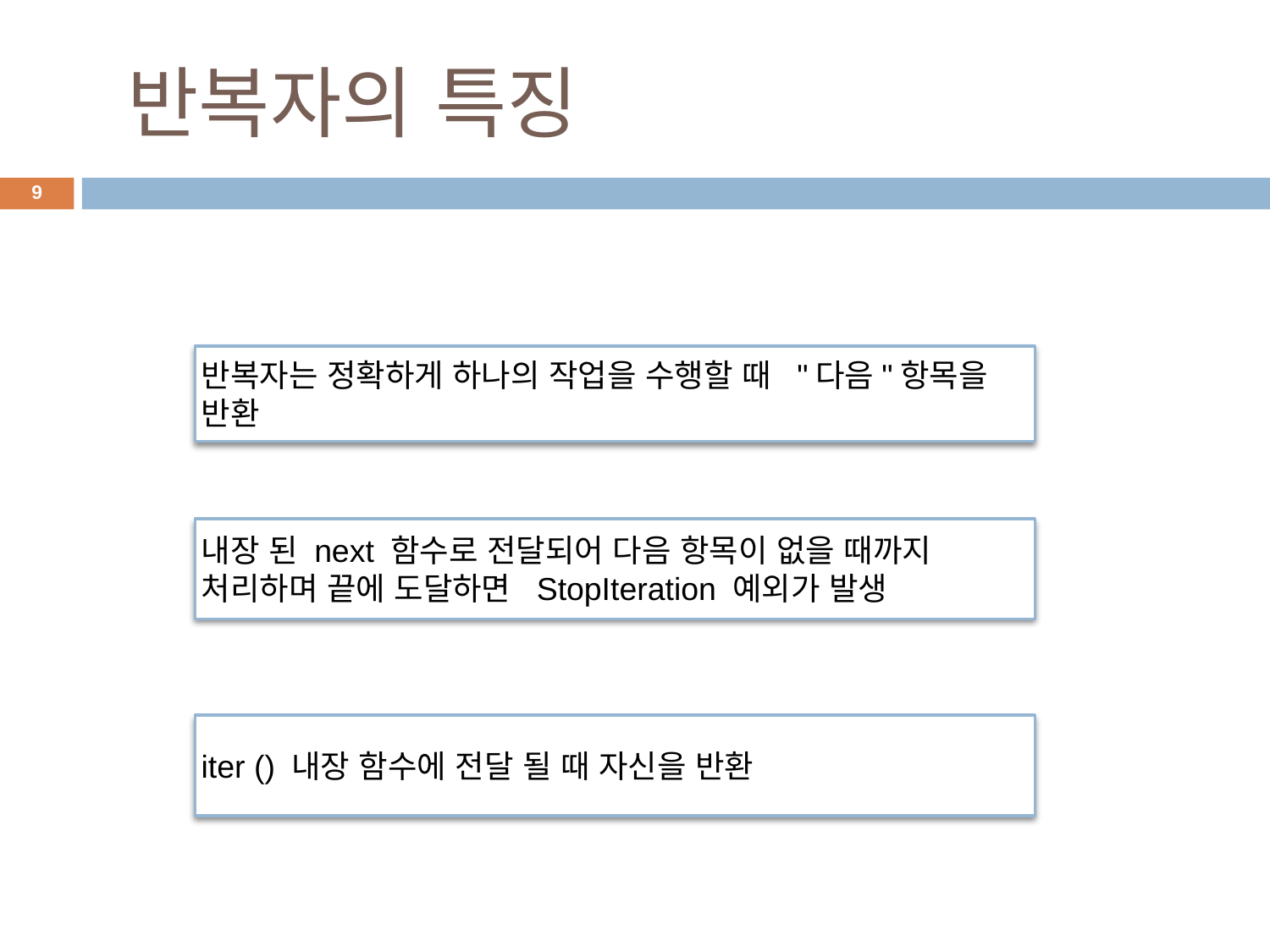

# 반복자의 특징
9
반복자는 정확하게 하나의 작업을 수행할 때  "다음"항목을 반환
내장 된 next 함수로 전달되어 다음 항목이 없을 때까지 처리하며 끝에 도달하면  StopIteration 예외가 발생
iter () 내장 함수에 전달 될 때 자신을 반환